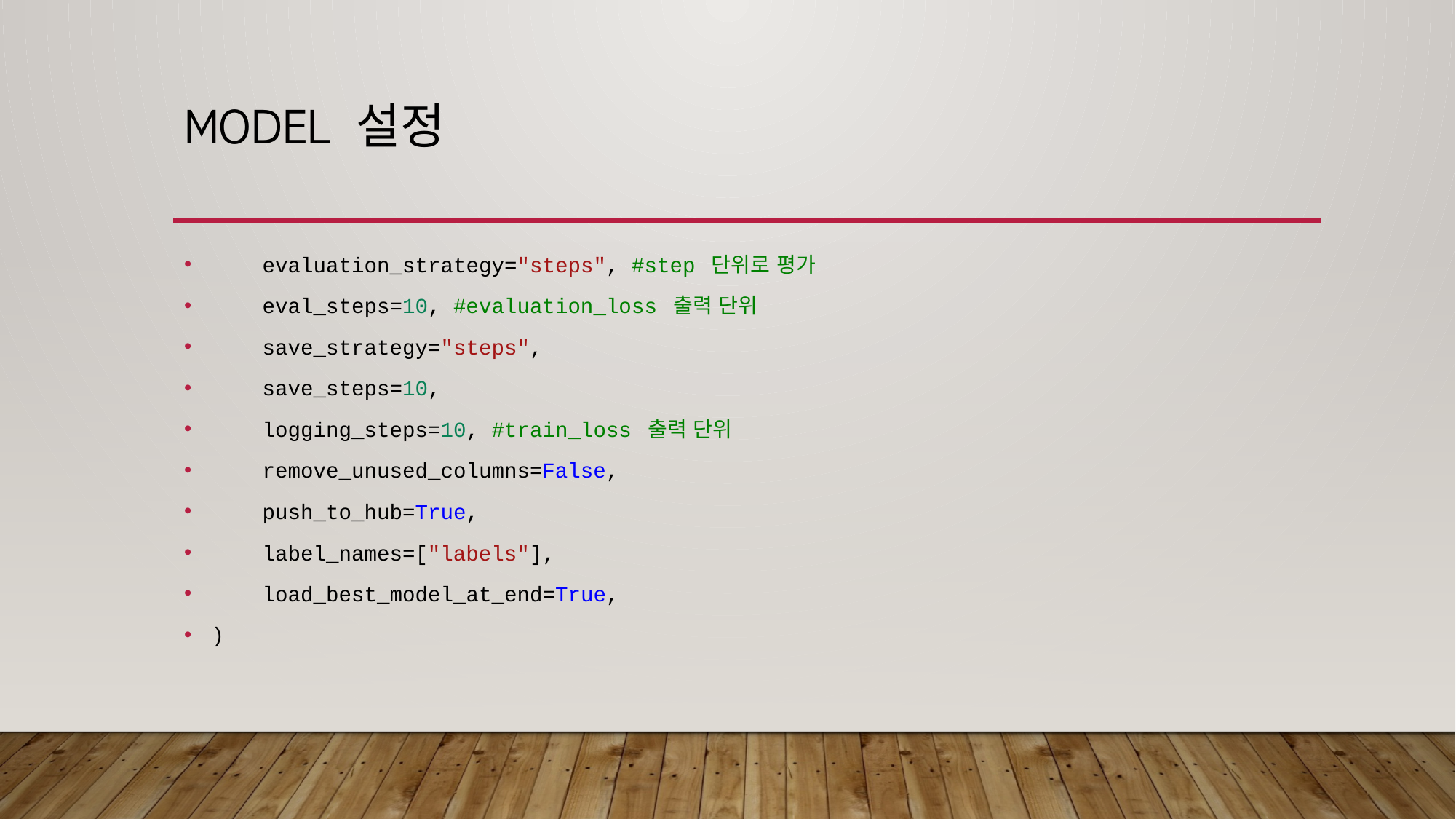

# Model 설정
    evaluation_strategy="steps", #step 단위로 평가
    eval_steps=10, #evaluation_loss 출력 단위
    save_strategy="steps",
    save_steps=10,
    logging_steps=10, #train_loss 출력 단위
    remove_unused_columns=False,
    push_to_hub=True,
    label_names=["labels"],
    load_best_model_at_end=True,
)